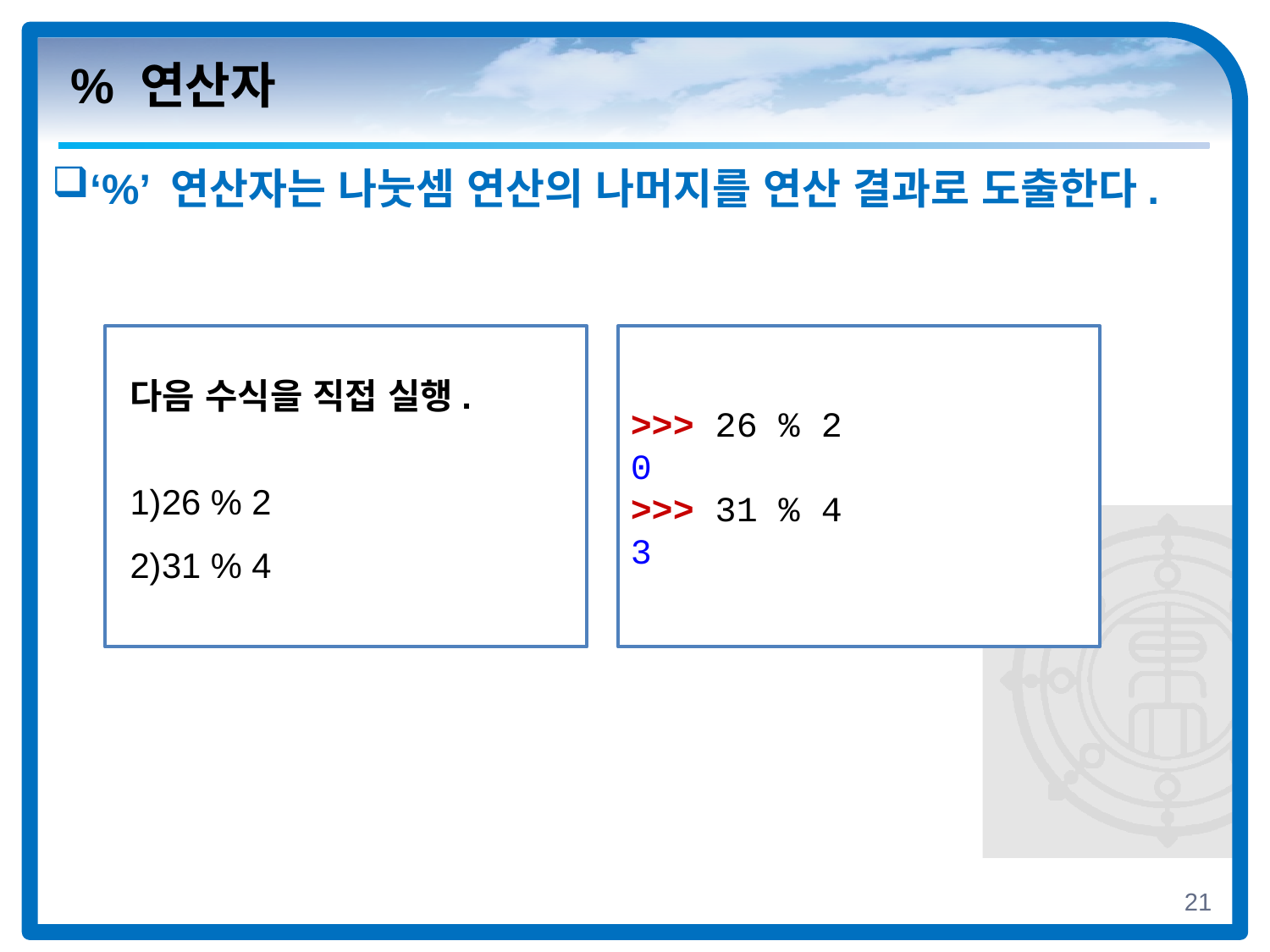

# % 연산자
‘%’ 연산자는 나눗셈 연산의 나머지를 연산 결과로 도출한다.

다음 수식을 직접 실행.

26 % 2
31 % 4

>>> 26 % 2
0
>>> 31 % 4
3
21